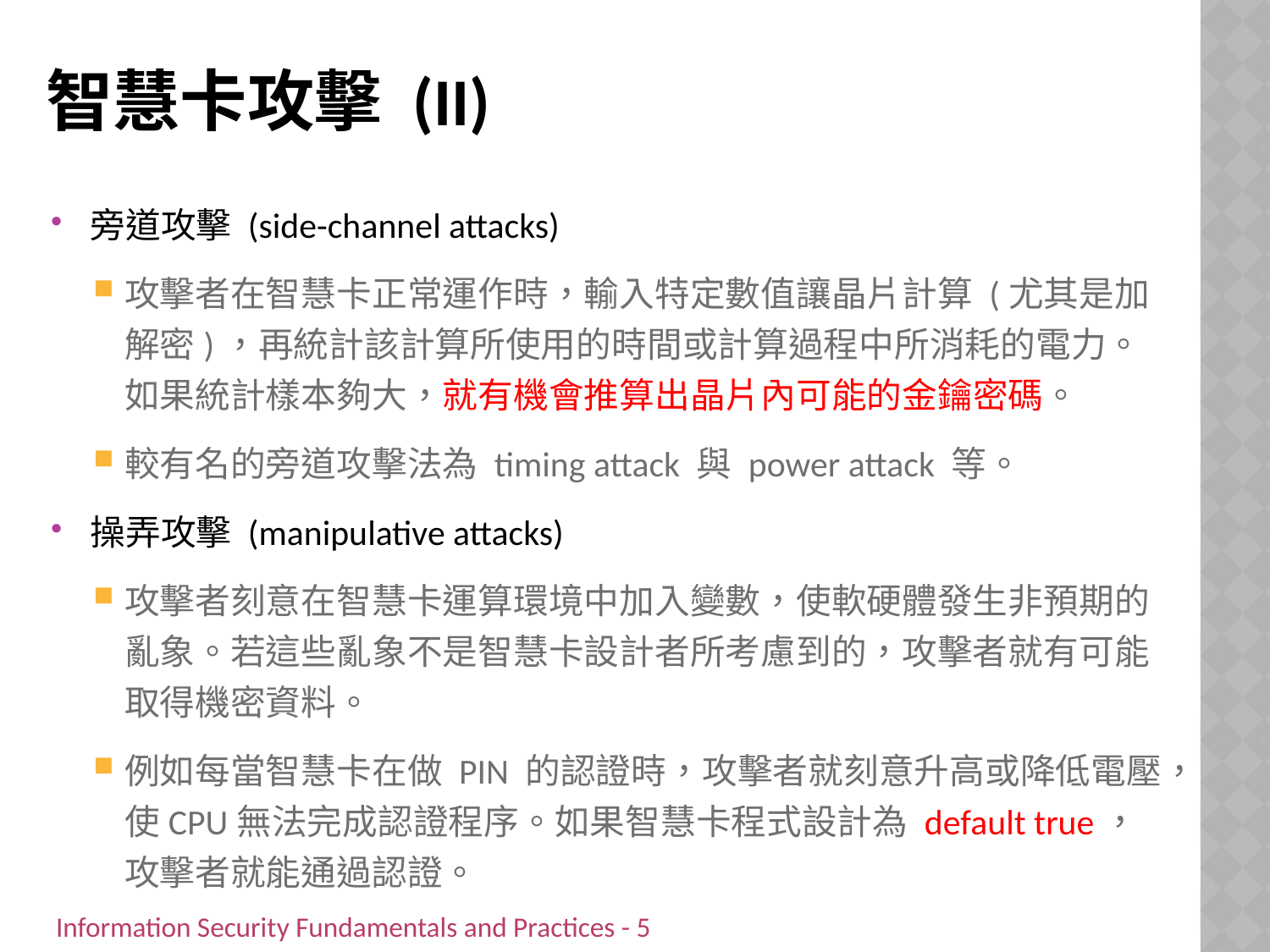

# 智慧卡攻擊 (II)
旁道攻擊 (side-channel attacks)
攻擊者在智慧卡正常運作時，輸入特定數值讓晶片計算 (尤其是加解密)，再統計該計算所使用的時間或計算過程中所消耗的電力。如果統計樣本夠大，就有機會推算出晶片內可能的金鑰密碼。
較有名的旁道攻擊法為 timing attack 與 power attack 等。
操弄攻擊 (manipulative attacks)
攻擊者刻意在智慧卡運算環境中加入變數，使軟硬體發生非預期的亂象。若這些亂象不是智慧卡設計者所考慮到的，攻擊者就有可能取得機密資料。
例如每當智慧卡在做 PIN 的認證時，攻擊者就刻意升高或降低電壓，使CPU無法完成認證程序。如果智慧卡程式設計為 default true，攻擊者就能通過認證。